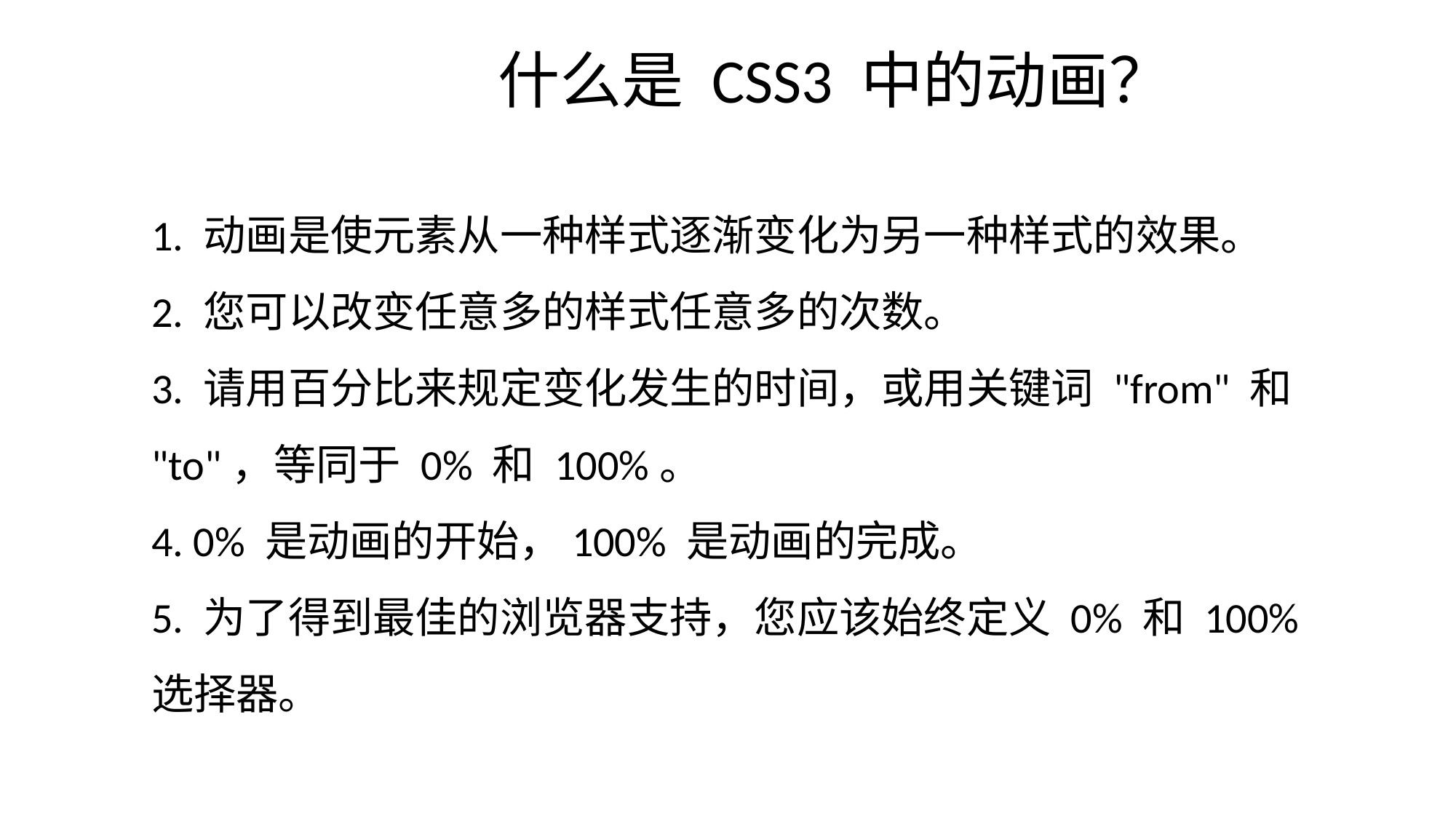

# 什么是 CSS3 中的动画？

1. 动画是使元素从一种样式逐渐变化为另一种样式的效果。
2. 您可以改变任意多的样式任意多的次数。
3. 请用百分比来规定变化发生的时间，或用关键词 "from" 和 "to"，等同于 0% 和 100%。
4. 0% 是动画的开始，100% 是动画的完成。
5. 为了得到最佳的浏览器支持，您应该始终定义 0% 和 100% 选择器。